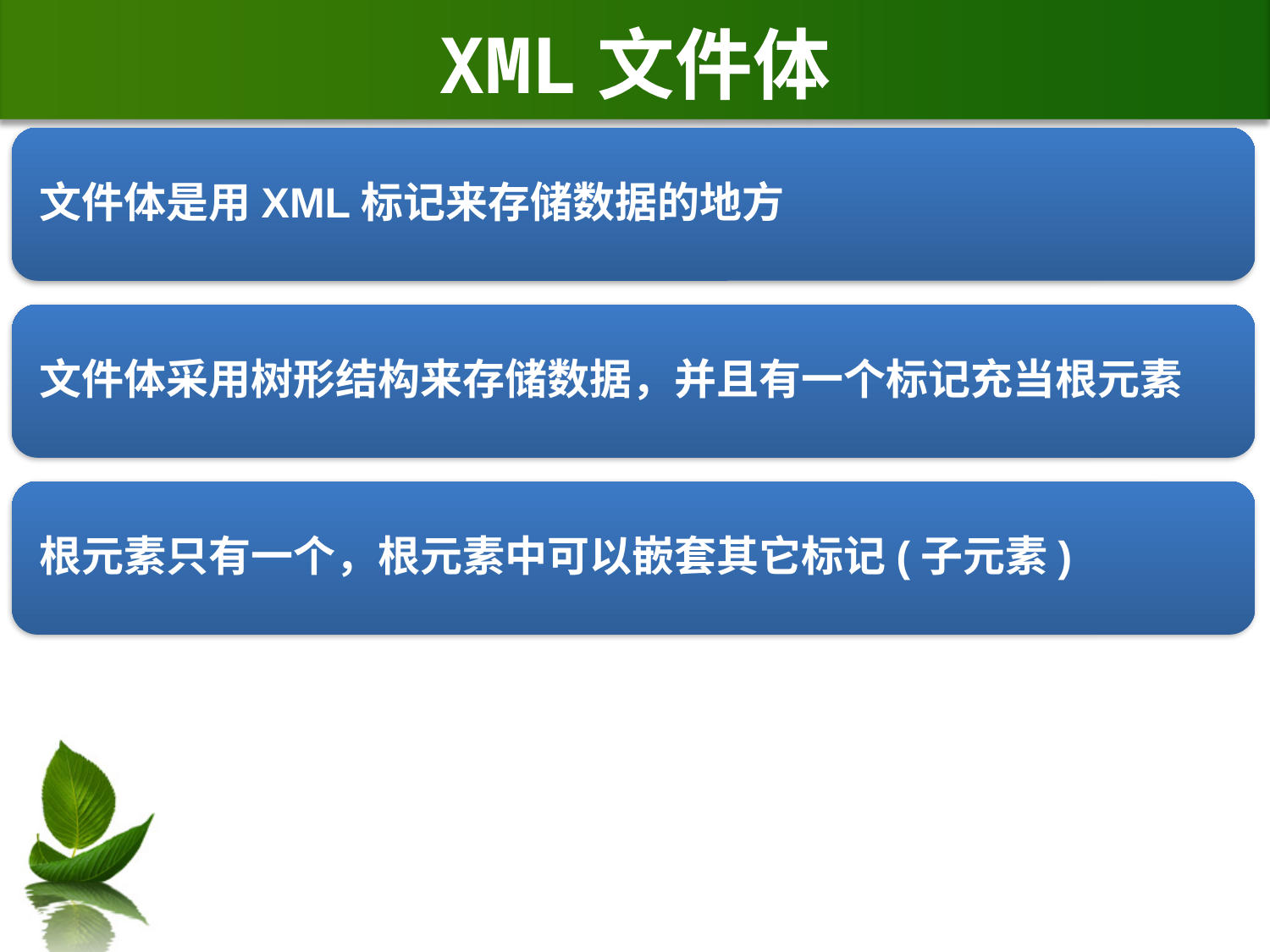

# XML文件体
文件体是用XML标记来存储数据的地方
文件体采用树形结构来存储数据，并且有一个标记充当根元素
根元素只有一个，根元素中可以嵌套其它标记(子元素)